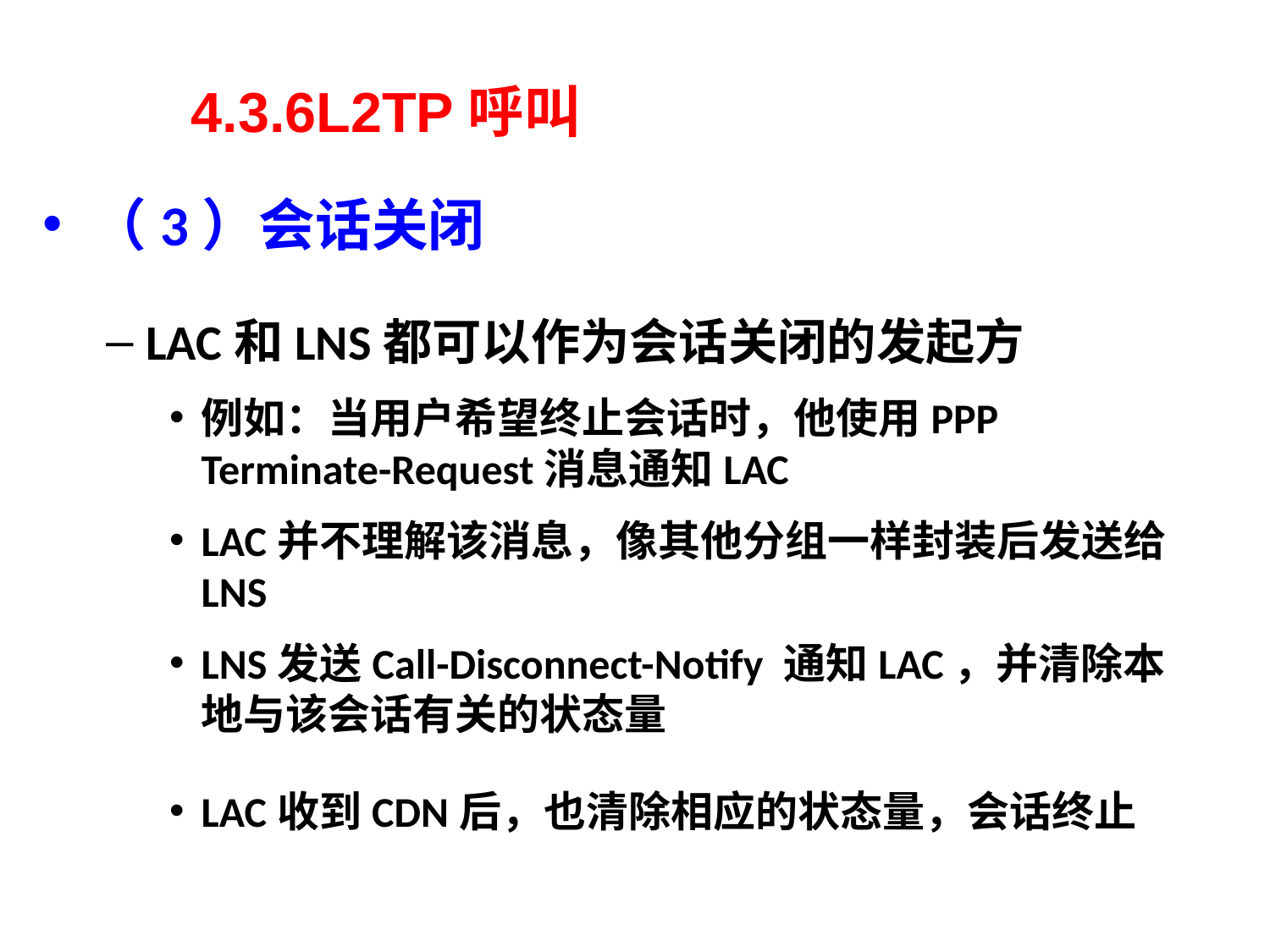

4.3.6L2TP呼叫
（3）会话关闭
LAC和LNS都可以作为会话关闭的发起方
例如：当用户希望终止会话时，他使用PPP Terminate-Request消息通知LAC
LAC并不理解该消息，像其他分组一样封装后发送给LNS
LNS发送Call-Disconnect-Notify 通知LAC，并清除本地与该会话有关的状态量
LAC收到CDN后，也清除相应的状态量，会话终止